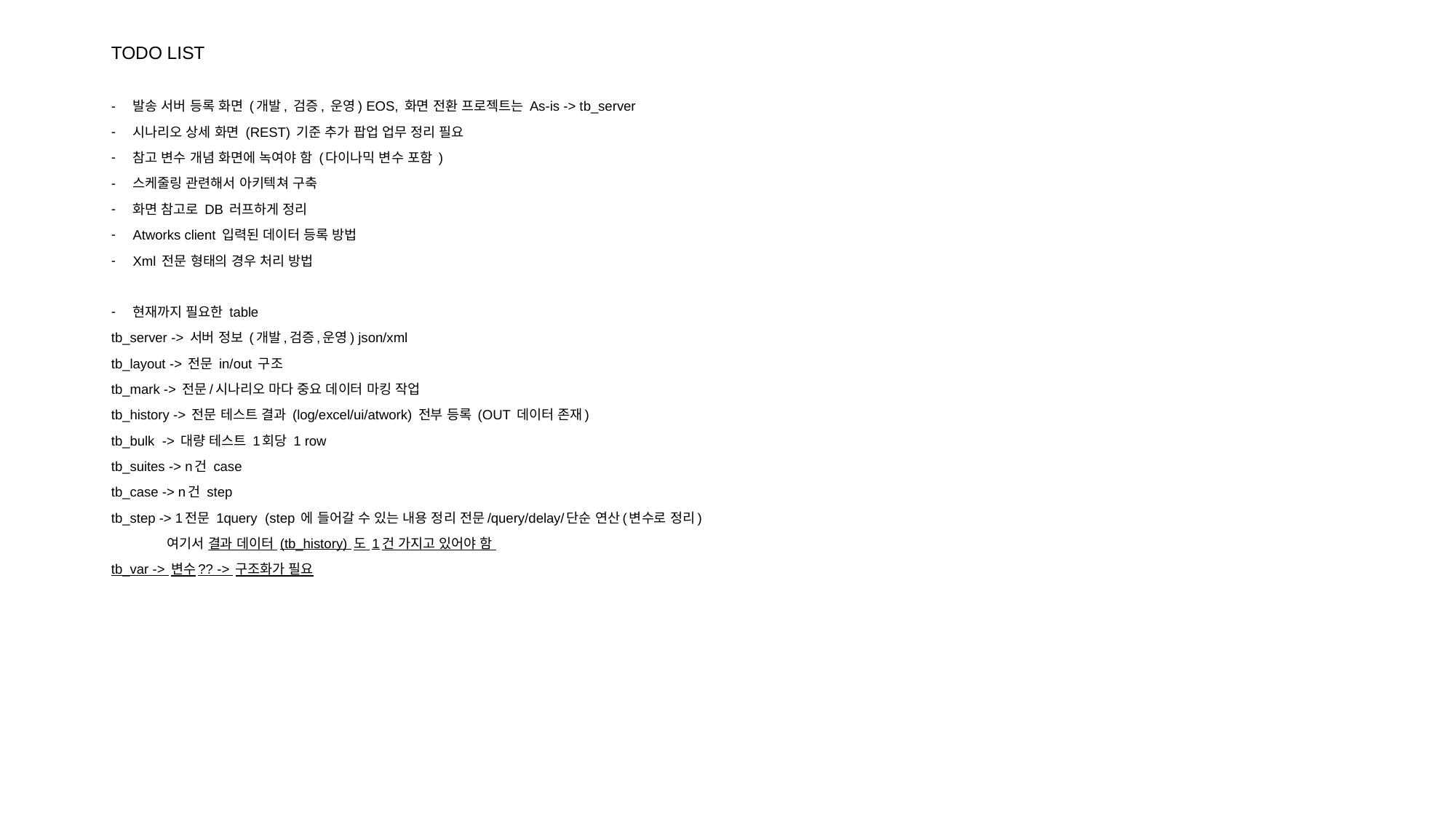

TODO LIST

발송 서버 등록 화면 (개발, 검증, 운영) EOS, 화면 전환 프로젝트는 As-is -> tb_server
시나리오 상세 화면 (REST) 기준 추가 팝업 업무 정리 필요
참고 변수 개념 화면에 녹여야 함 (다이나믹 변수 포함 )
스케줄링 관련해서 아키텍쳐 구축
화면 참고로 DB 러프하게 정리
Atworks client 입력된 데이터 등록 방법
Xml 전문 형태의 경우 처리 방법

현재까지 필요한 table
tb_server -> 서버 정보 (개발,검증,운영) json/xml
tb_layout -> 전문 in/out 구조
tb_mark -> 전문/시나리오 마다 중요 데이터 마킹 작업
tb_history -> 전문 테스트 결과 (log/excel/ui/atwork) 전부 등록 (OUT 데이터 존재)
tb_bulk  -> 대량 테스트 1회당 1 row
tb_suites -> n건 case
tb_case -> n건 step
tb_step -> 1전문 1query  (step 에 들어갈 수 있는 내용 정리 전문/query/delay/단순 연산(변수로 정리)
              여기서 결과 데이터 (tb_history) 도 1건 가지고 있어야 함
tb_var -> 변수?? -> 구조화가 필요